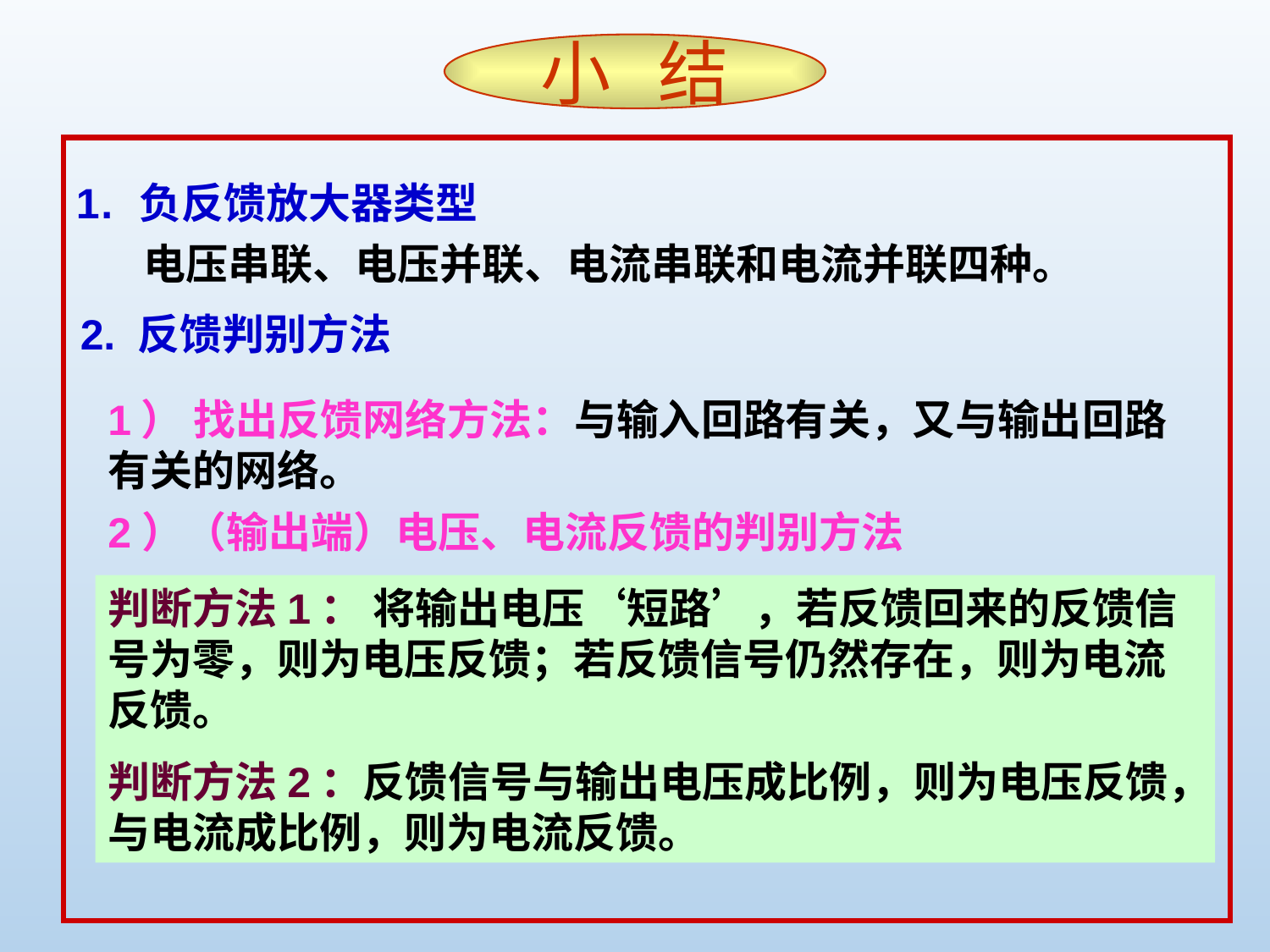

小   结

负反馈放大器类型
      电压串联、电压并联、电流串联和电流并联四种。
2. 反馈判别方法
1） 找出反馈网络方法：与输入回路有关，又与输出回路有关的网络。
2）（输出端）电压、电流反馈的判别方法
判断方法1： 将输出电压‘短路’，若反馈回来的反馈信号为零，则为电压反馈；若反馈信号仍然存在，则为电流反馈。
判断方法2：反馈信号与输出电压成比例，则为电压反馈，与电流成比例，则为电流反馈。